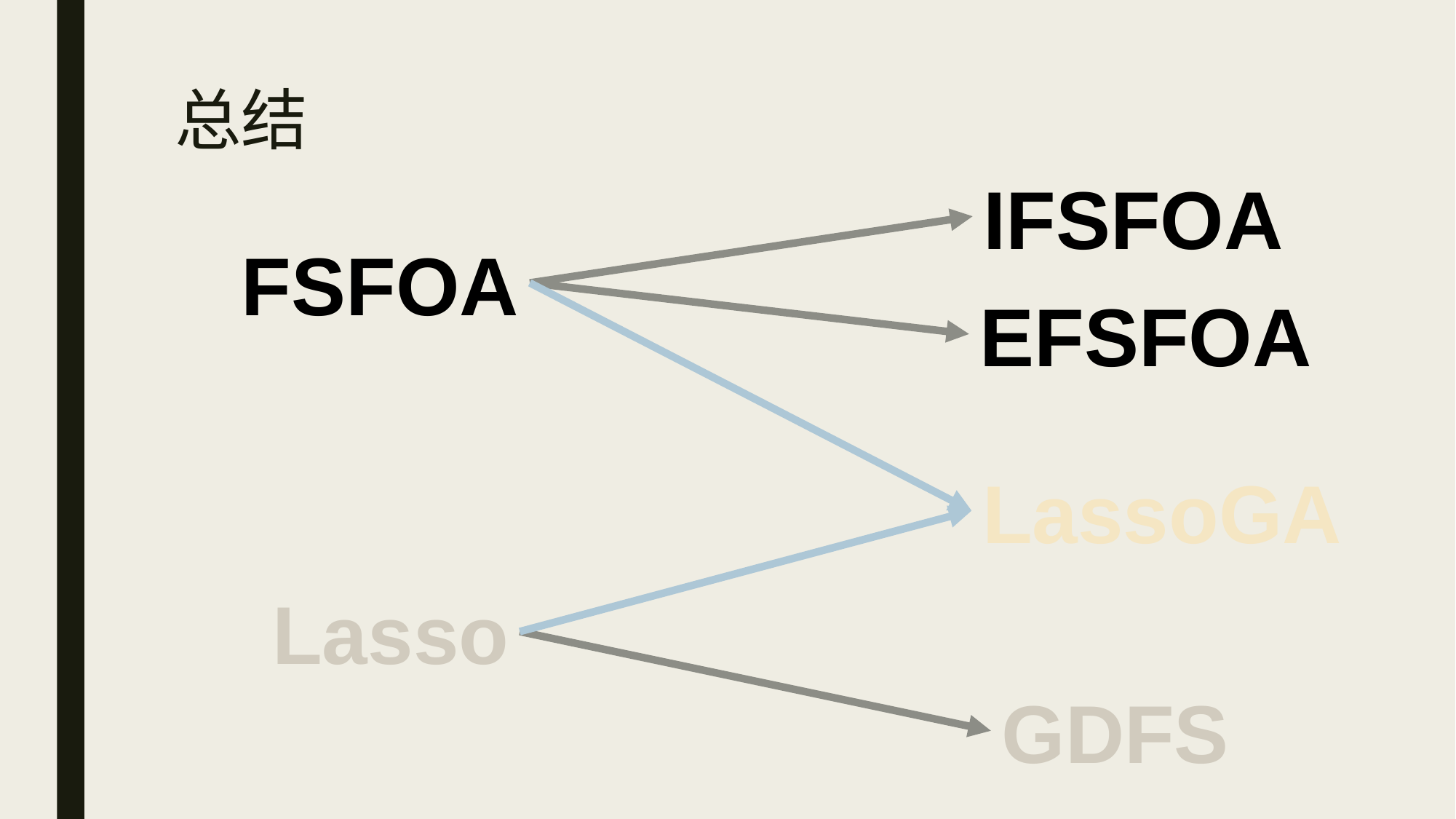

# 总结
IFSFOA
FSFOA
EFSFOA
LassoGA
Lasso
GDFS